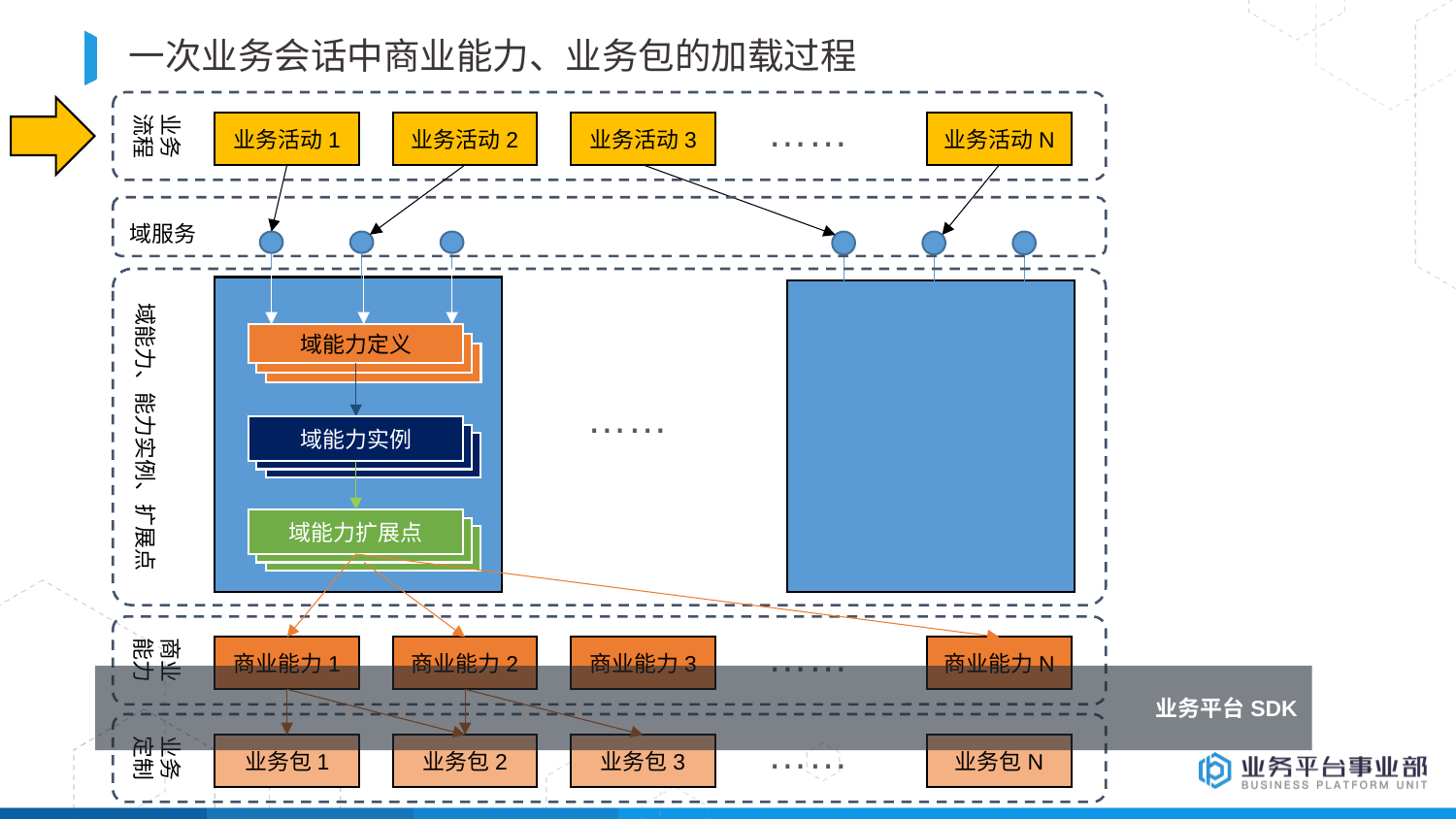

BBAAD9C20180234D78A0072836F0B6F092B9B2061D56DB20A9D98B3BB1562BE91B4BBA38C16B3B0B22492708C84627EB98F9210A91D0FBF11BBFC2427E0E20D824F7FAADFC2476C734F429676FF249FE1F60EDC976B7C23068F611975E6E9CB8DEF62098BE3
# 一次业务会话中商业能力、业务包的加载过程
业务流程
……
业务活动1
业务活动2
业务活动3
业务活动N
域服务

域能力定义

域能力、能力实例、扩展点
……
域能力实例

域能力扩展点

商业能力
……
商业能力1
商业能力2
商业能力3
商业能力N
业务平台SDK
业务定制
……
业务包1
业务包2
业务包3
业务包N